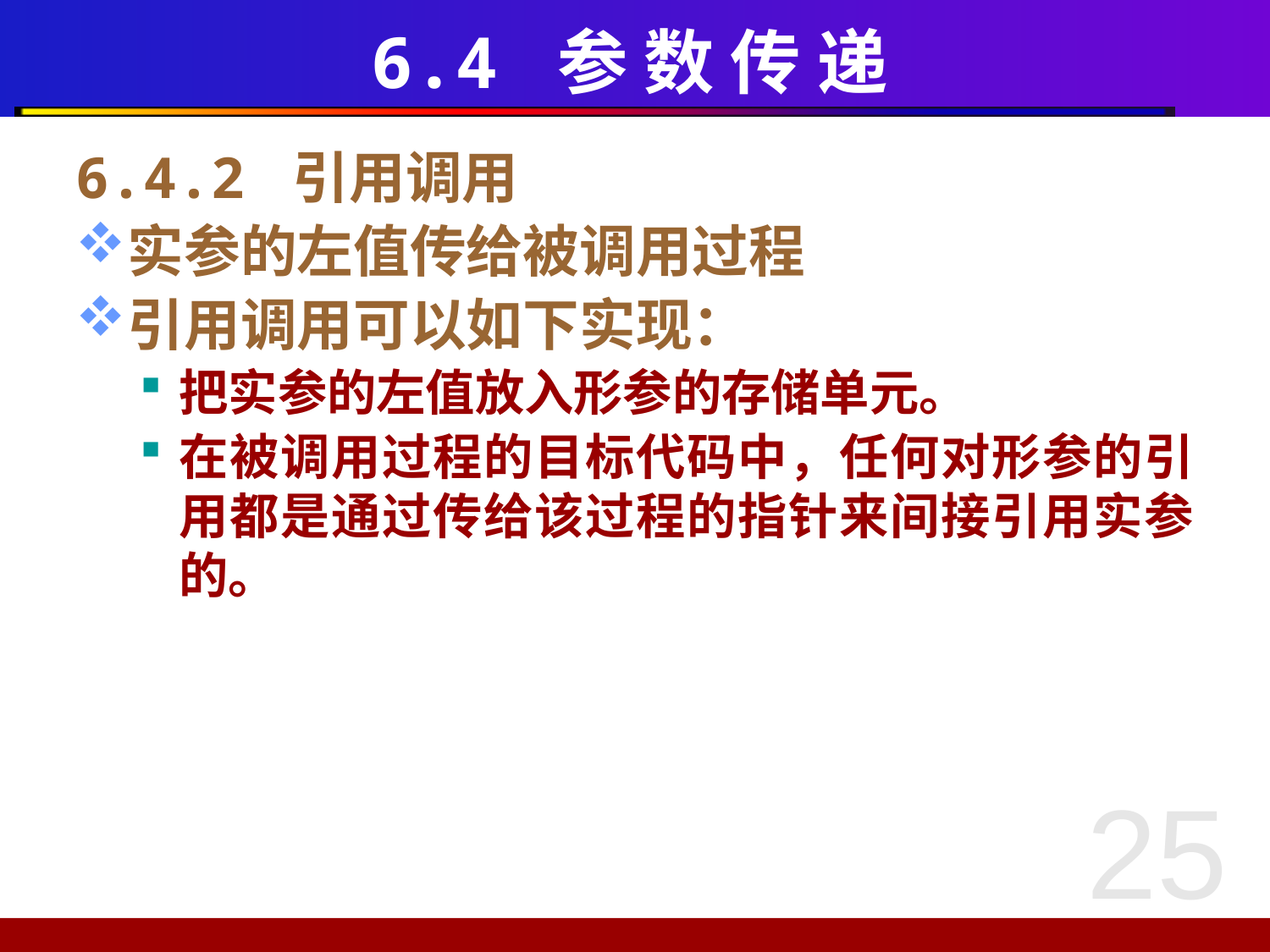

# 6.4 参 数 传 递
6.4.2 引用调用
实参的左值传给被调用过程
引用调用可以如下实现：
把实参的左值放入形参的存储单元。
在被调用过程的目标代码中，任何对形参的引用都是通过传给该过程的指针来间接引用实参的。
25